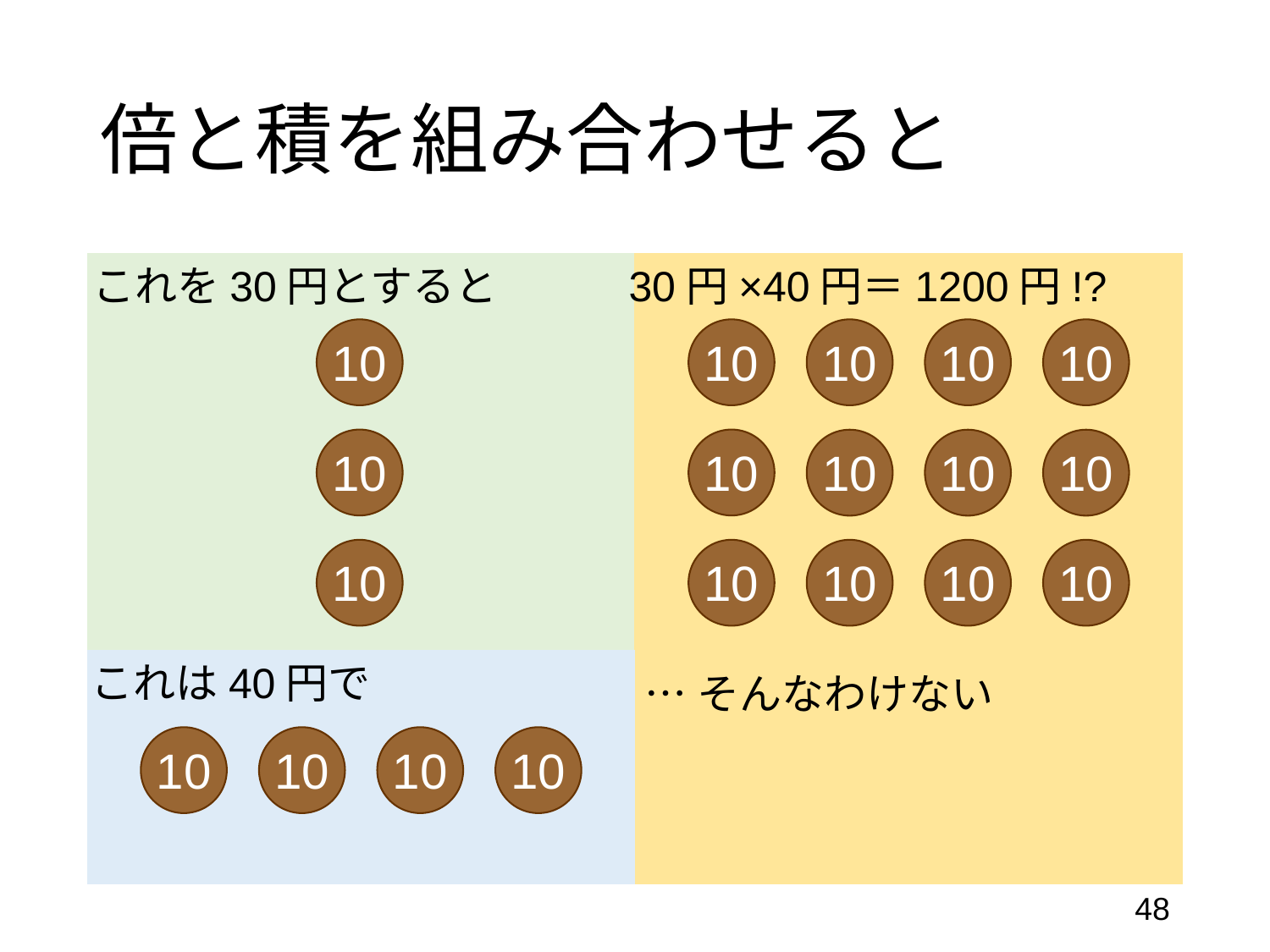

# 倍と積を組み合わせると

これを30円とすると
30円×40円＝1200円!?

10

10

10

10

10

10

10

10

10

10

10

10

10

10

10

これは40円で
…そんなわけない

10

10

10

10
48